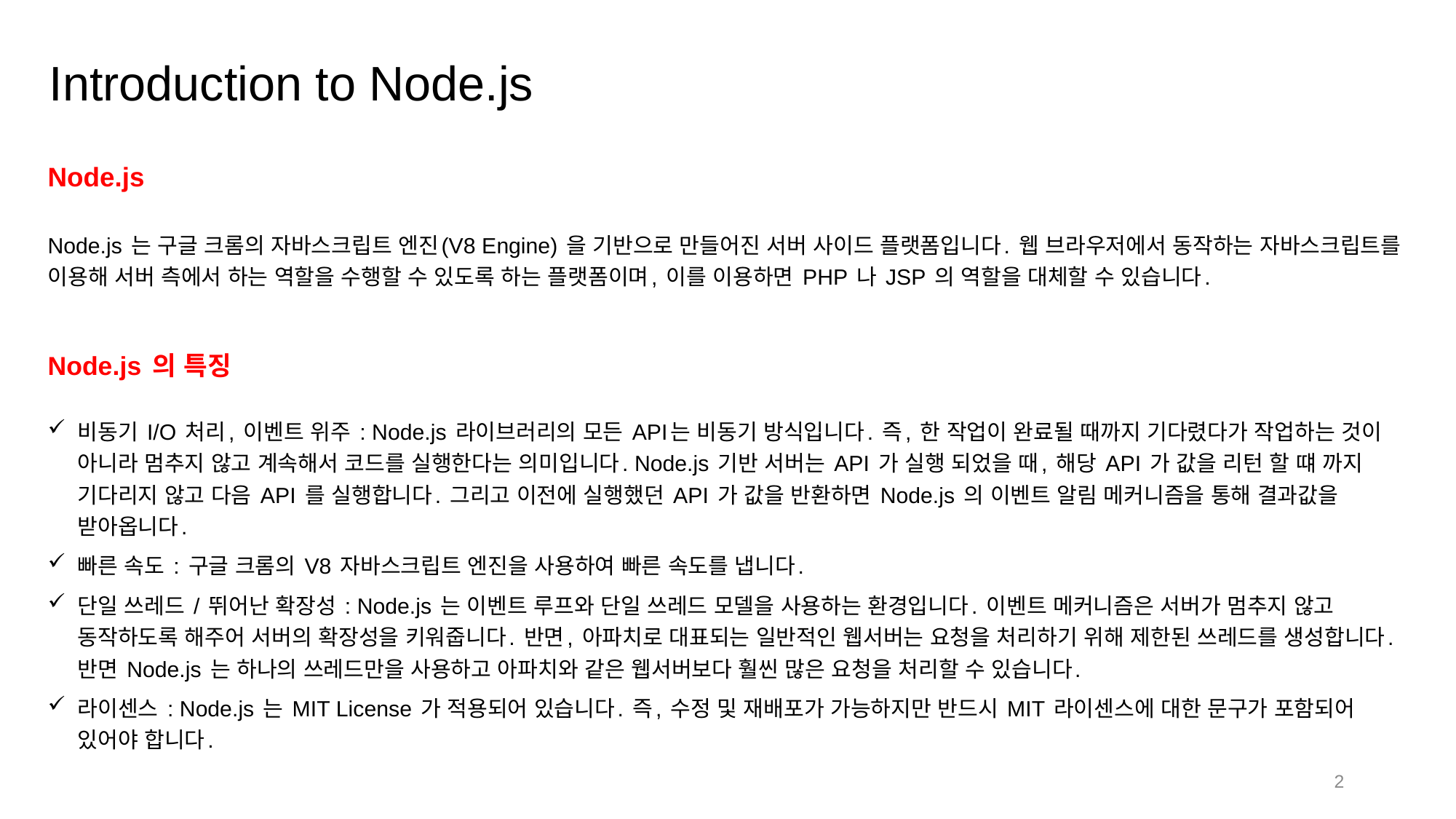

# Introduction to Node.js
Node.js
Node.js 는 구글 크롬의 자바스크립트 엔진(V8 Engine) 을 기반으로 만들어진 서버 사이드 플랫폼입니다. 웹 브라우저에서 동작하는 자바스크립트를 이용해 서버 측에서 하는 역할을 수행할 수 있도록 하는 플랫폼이며, 이를 이용하면 PHP 나 JSP 의 역할을 대체할 수 있습니다.

Node.js 의 특징
비동기 I/O 처리, 이벤트 위주 : Node.js 라이브러리의 모든 API는 비동기 방식입니다. 즉, 한 작업이 완료될 때까지 기다렸다가 작업하는 것이 아니라 멈추지 않고 계속해서 코드를 실행한다는 의미입니다. Node.js 기반 서버는 API 가 실행 되었을 때, 해당 API 가 값을 리턴 할 떄 까지 기다리지 않고 다음 API 를 실행합니다. 그리고 이전에 실행했던 API 가 값을 반환하면 Node.js 의 이벤트 알림 메커니즘을 통해 결과값을 받아옵니다.
빠른 속도 : 구글 크롬의 V8 자바스크립트 엔진을 사용하여 빠른 속도를 냅니다.
단일 쓰레드 / 뛰어난 확장성 : Node.js 는 이벤트 루프와 단일 쓰레드 모델을 사용하는 환경입니다. 이벤트 메커니즘은 서버가 멈추지 않고 동작하도록 해주어 서버의 확장성을 키워줍니다. 반면, 아파치로 대표되는 일반적인 웹서버는 요청을 처리하기 위해 제한된 쓰레드를 생성합니다. 반면 Node.js 는 하나의 쓰레드만을 사용하고 아파치와 같은 웹서버보다 훨씬 많은 요청을 처리할 수 있습니다.
라이센스 : Node.js 는 MIT License 가 적용되어 있습니다. 즉, 수정 및 재배포가 가능하지만 반드시 MIT 라이센스에 대한 문구가 포함되어 있어야 합니다.
2